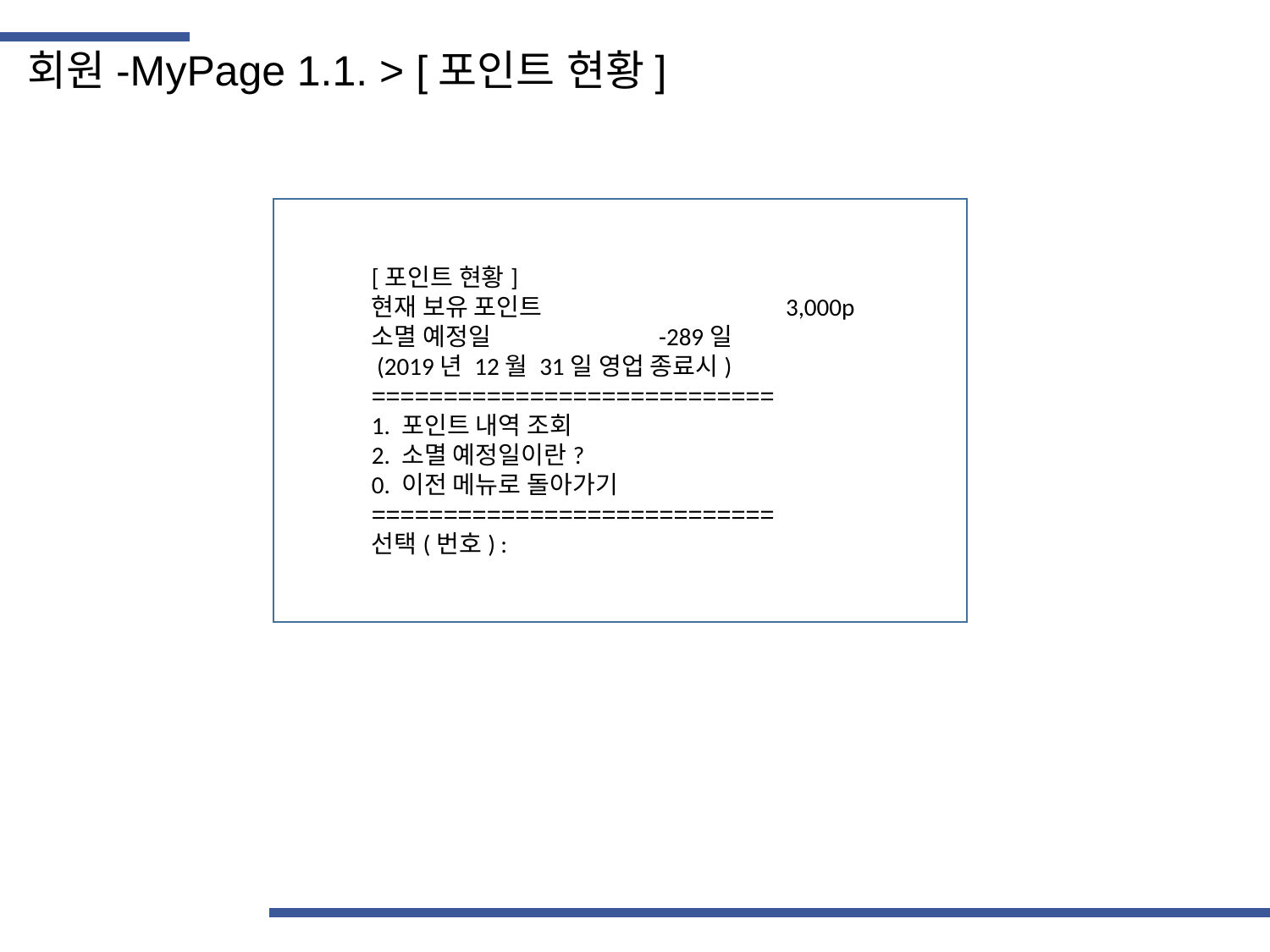

회원-MyPage 1.1. > [포인트 현황]

[포인트 현황]
현재 보유 포인트        		     3,000p
소멸 예정일 		     -289일
 (2019년 12월 31일 영업 종료시)
============================
1. 포인트 내역 조회
2. 소멸 예정일이란?
0. 이전 메뉴로 돌아가기
============================
선택(번호) :